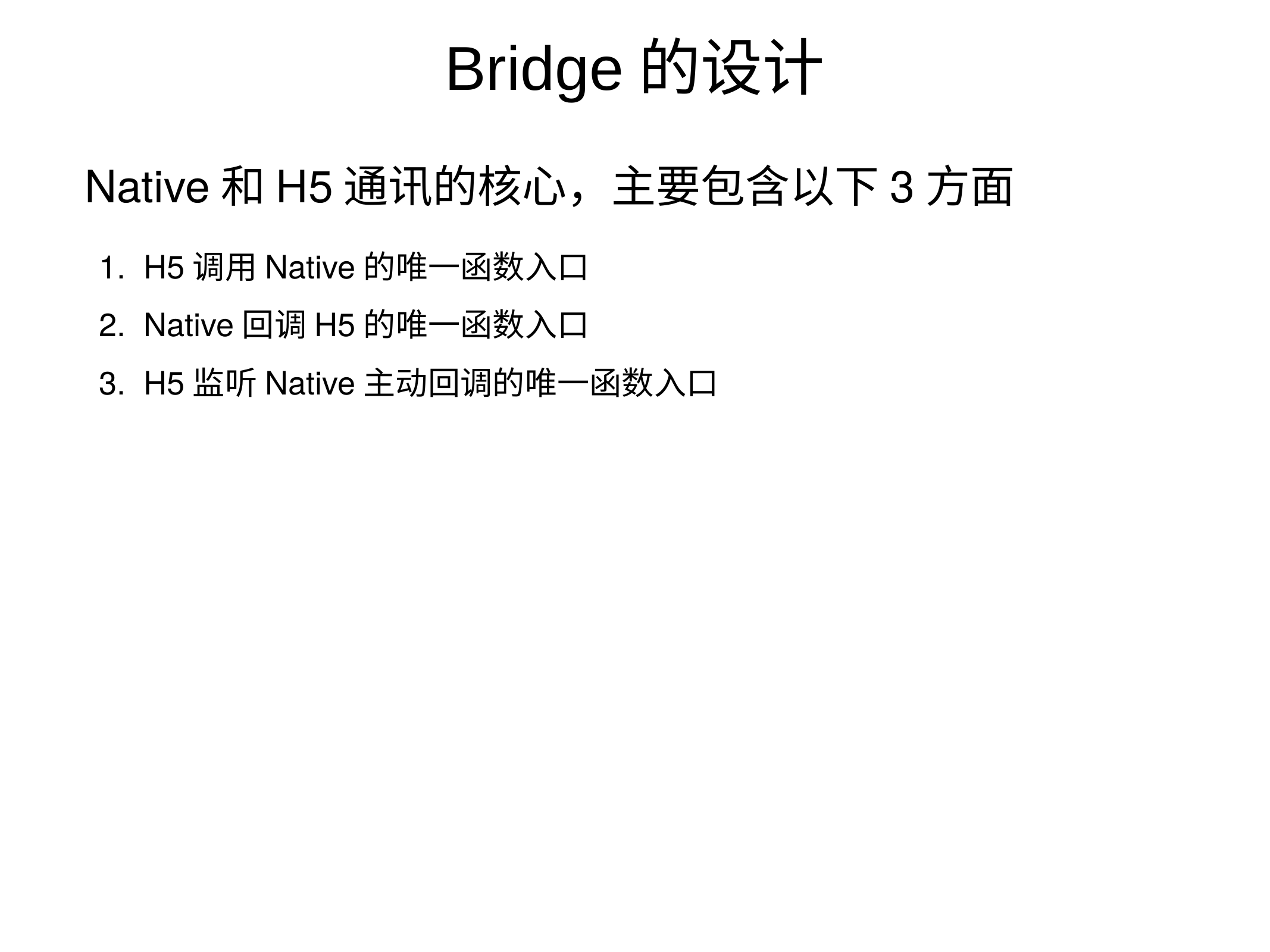

# Bridge的设计
Native和H5通讯的核心，主要包含以下3方面
H5调用Native的唯一函数入口
Native回调H5的唯一函数入口
H5监听Native主动回调的唯一函数入口